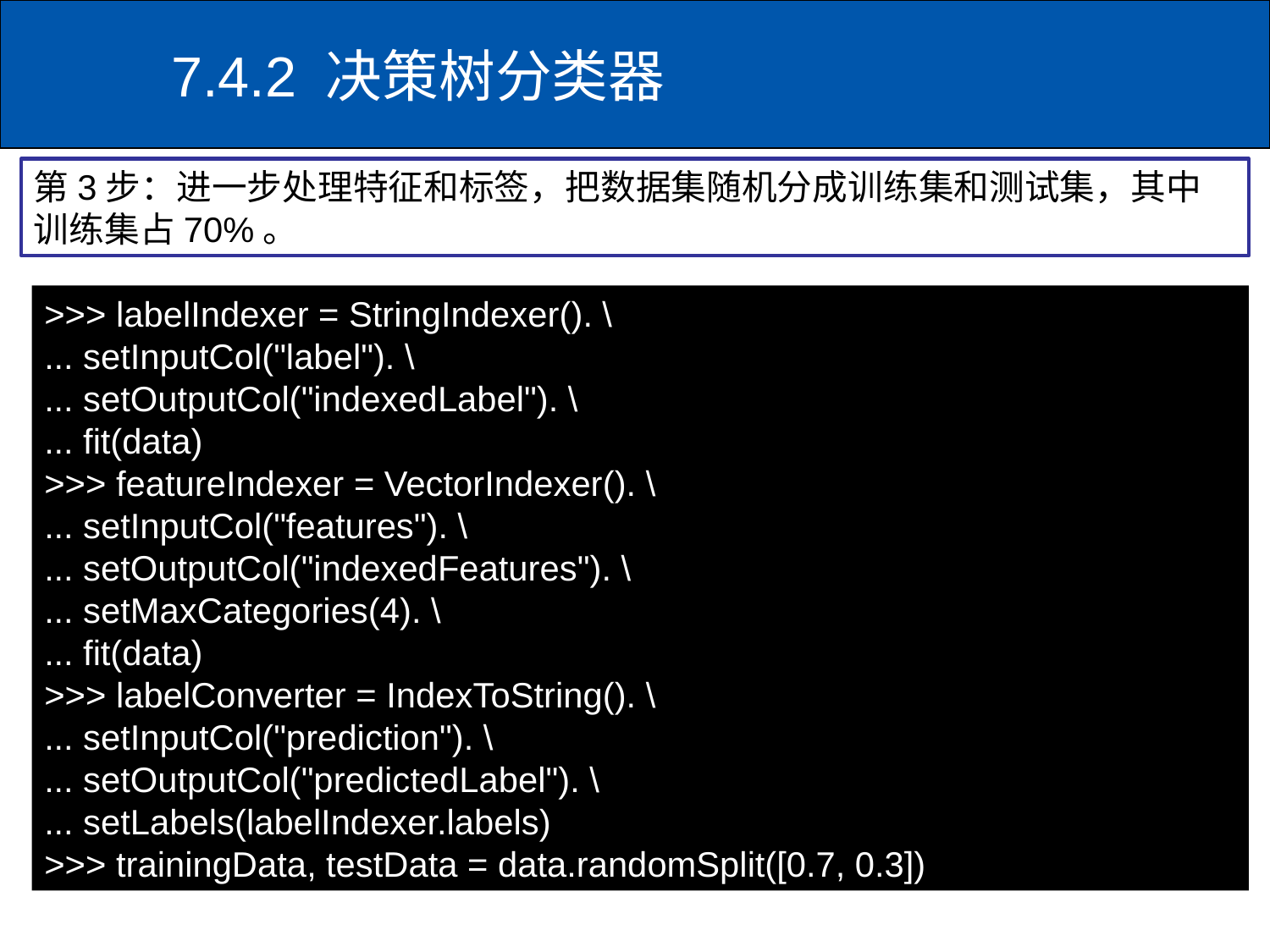

# 7.4.2 决策树分类器
第3步：进一步处理特征和标签，把数据集随机分成训练集和测试集，其中训练集占70%。
>>> labelIndexer = StringIndexer(). \
... setInputCol("label"). \
... setOutputCol("indexedLabel"). \
... fit(data)
>>> featureIndexer = VectorIndexer(). \
... setInputCol("features"). \
... setOutputCol("indexedFeatures"). \
... setMaxCategories(4). \
... fit(data)
>>> labelConverter = IndexToString(). \
... setInputCol("prediction"). \
... setOutputCol("predictedLabel"). \
... setLabels(labelIndexer.labels)
>>> trainingData, testData = data.randomSplit([0.7, 0.3])